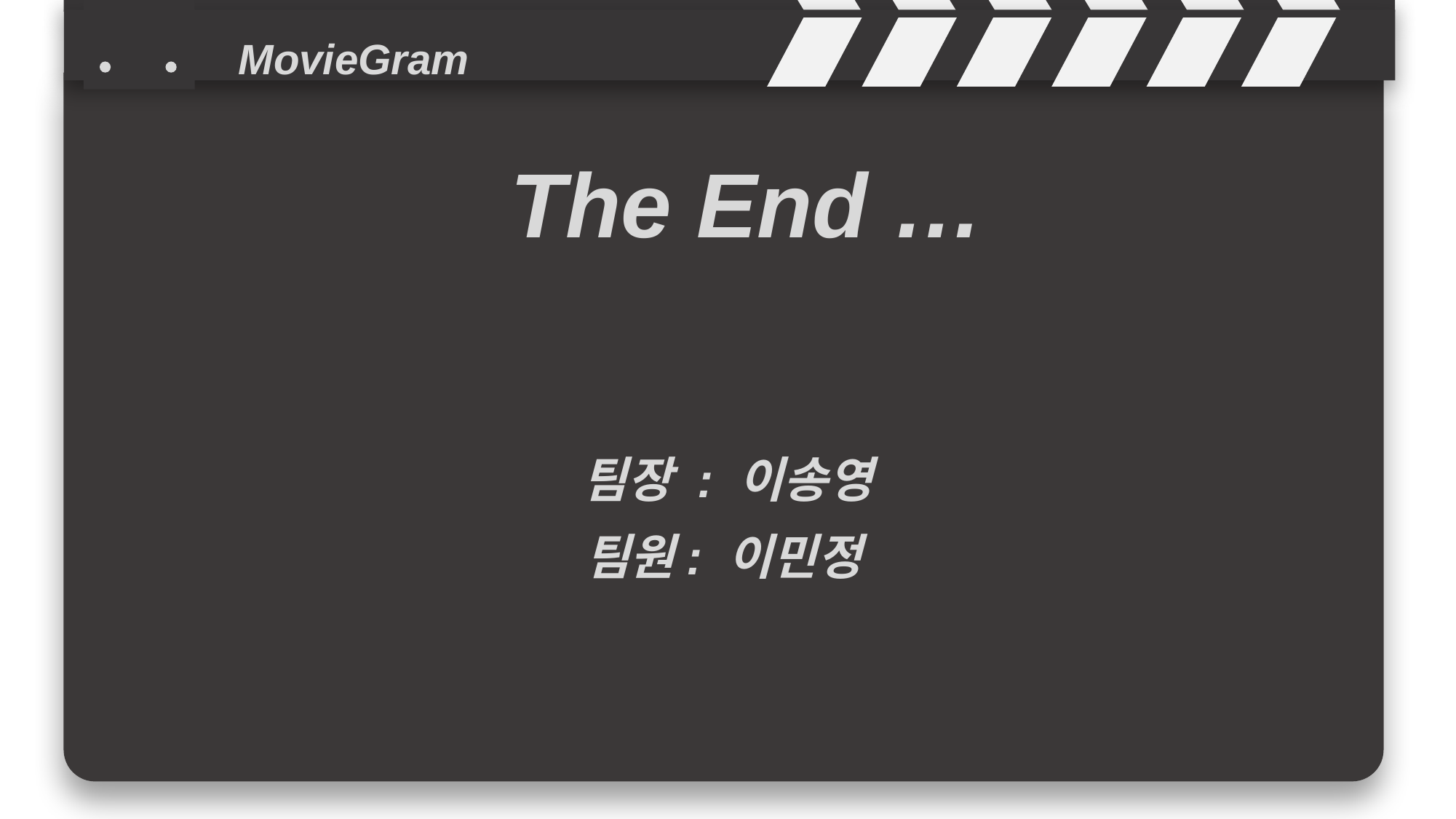

MovieGram

The End …
팀장 : 이송영
팀원: 이민정